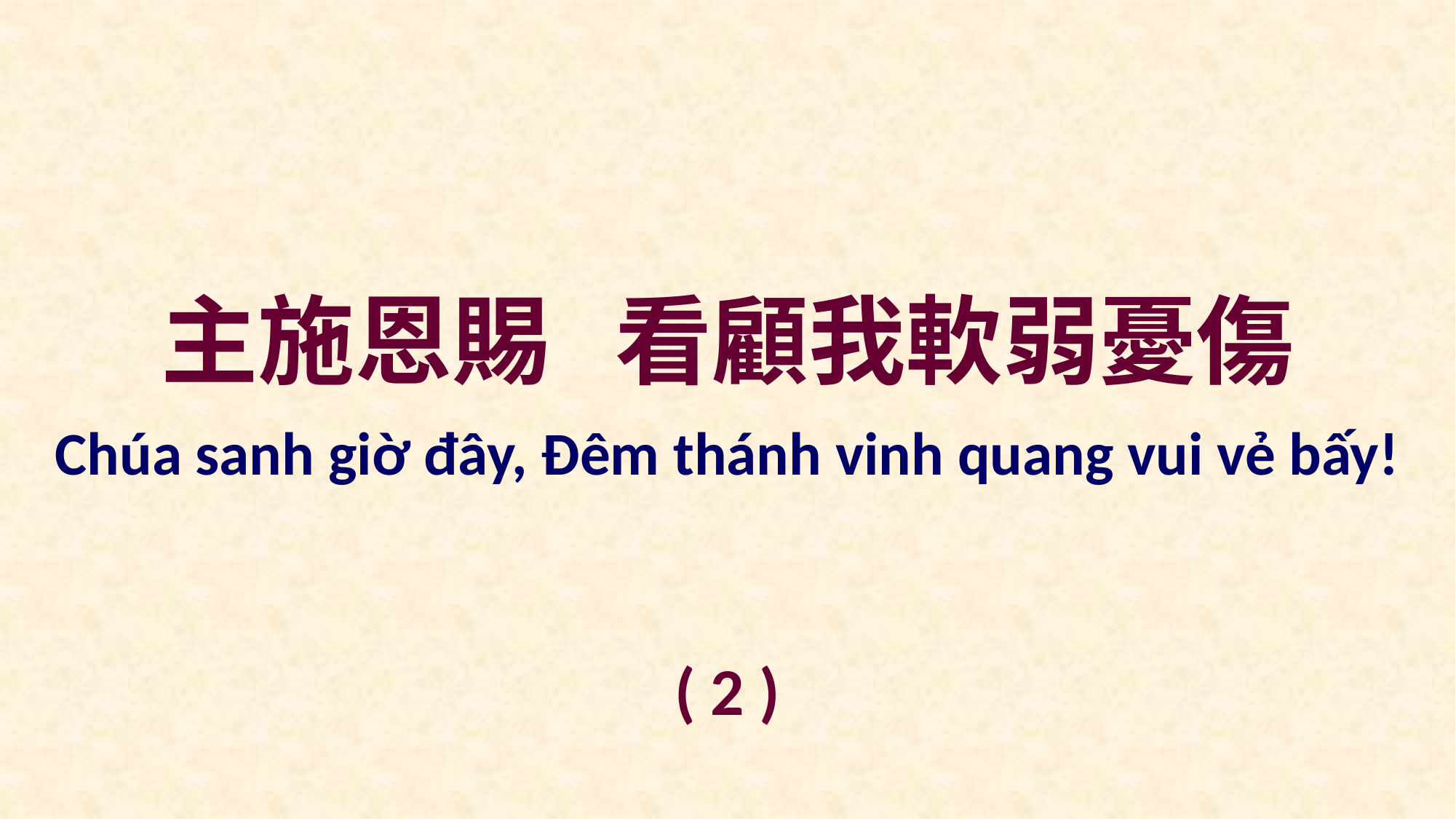

主施恩賜   看顧我軟弱憂傷
Chúa sanh giờ đây, Ðêm thánh vinh quang vui vẻ bấy!
( 2 )